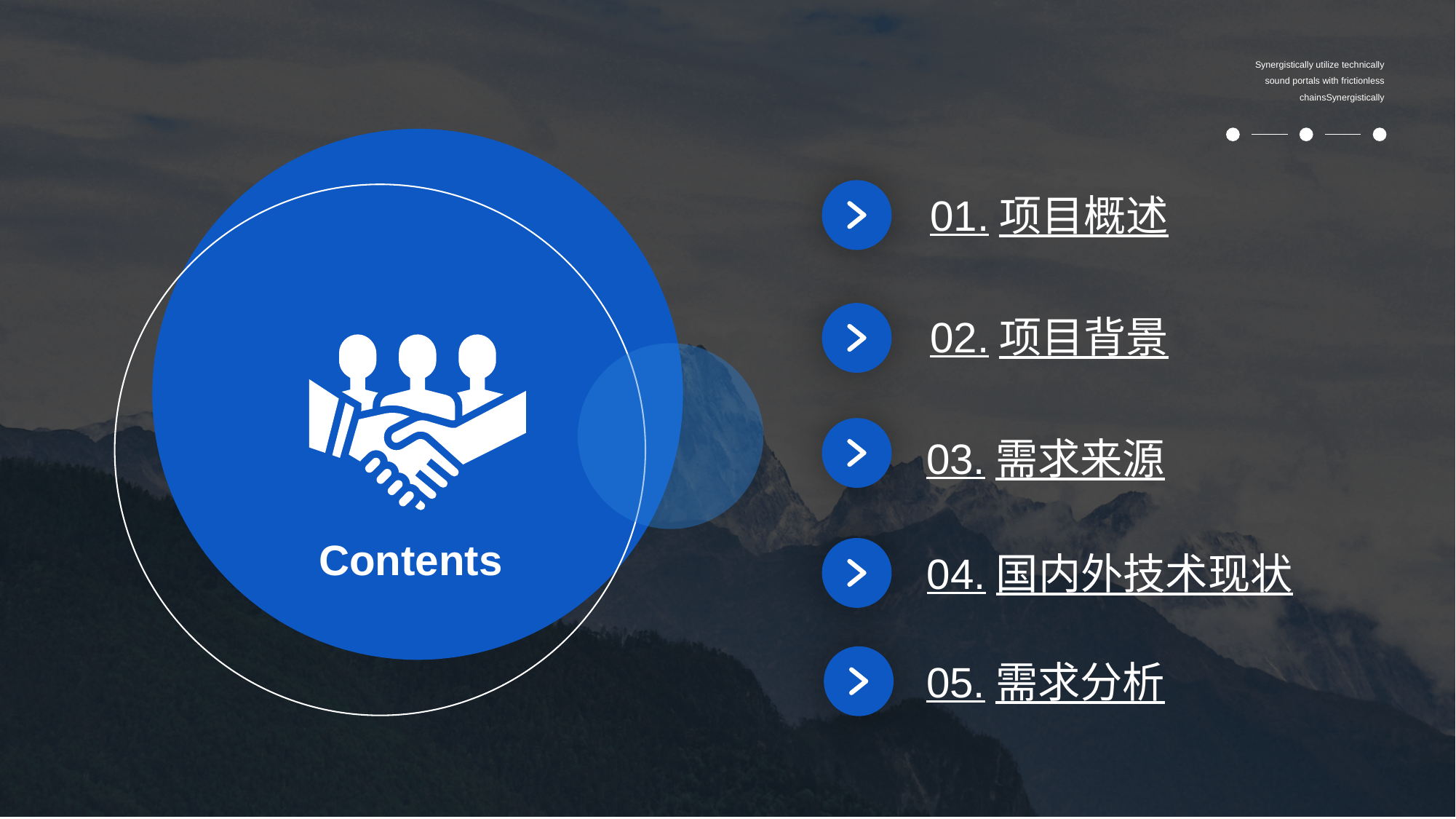

Synergistically utilize technically sound portals with frictionless chainsSynergistically

01.项目概述

02.项目背景

03.需求来源

Contents
04.国内外技术现状

05.需求分析